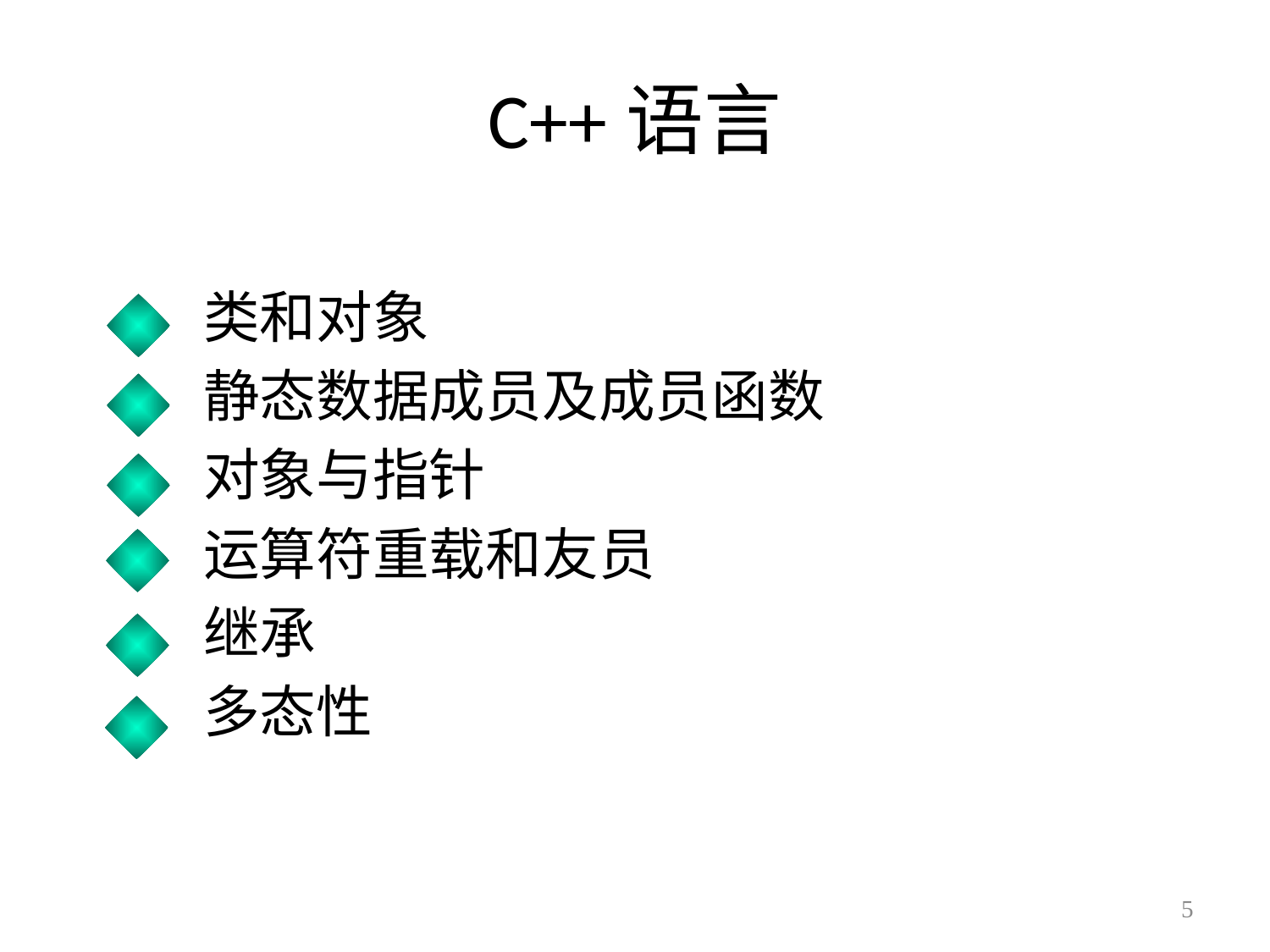

# C++语言
类和对象
静态数据成员及成员函数
对象与指针
运算符重载和友员
继承
多态性

5